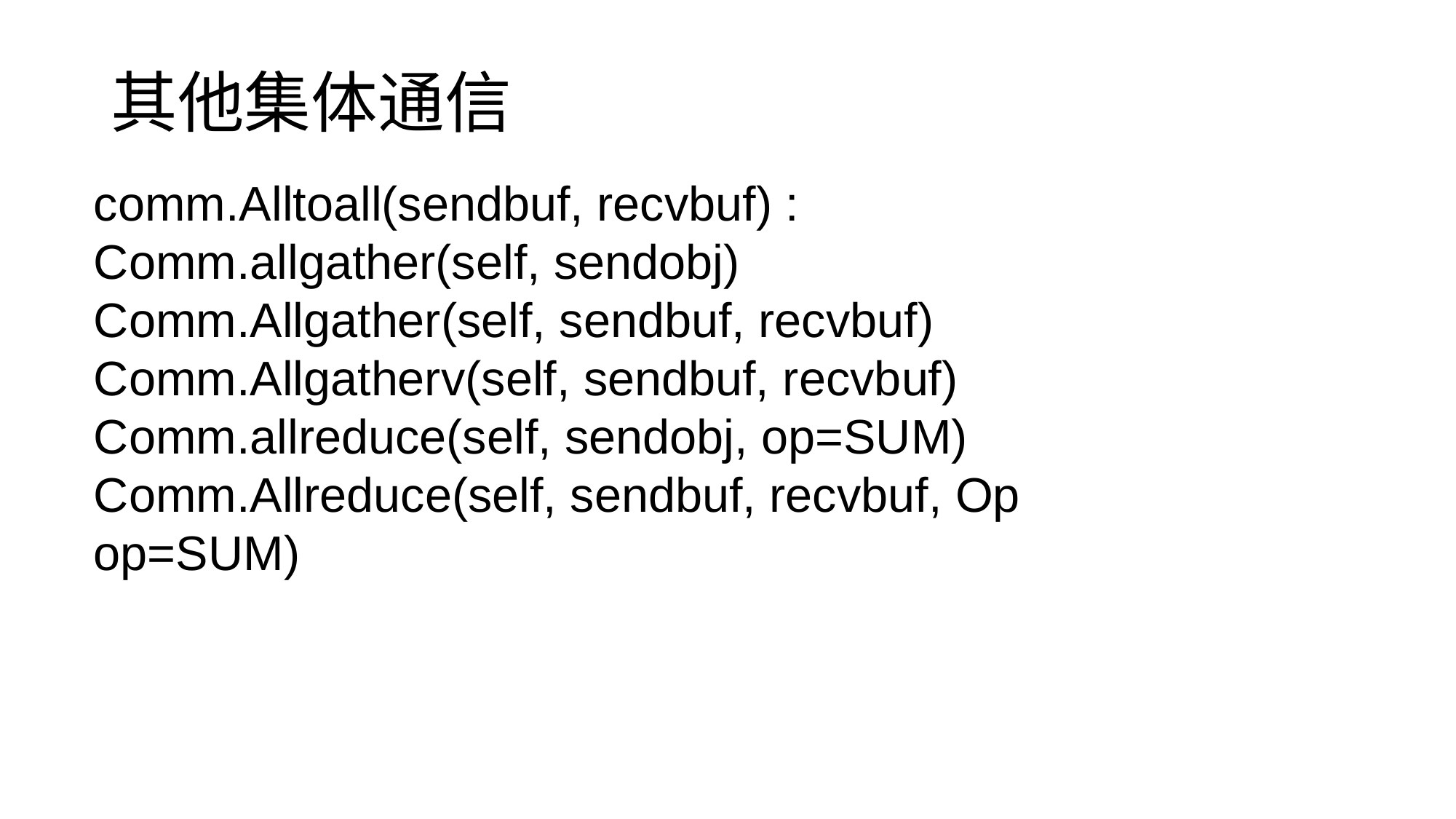

# 其他集体通信
comm.Alltoall(sendbuf, recvbuf) :
Comm.allgather(self, sendobj)
Comm.Allgather(self, sendbuf, recvbuf)
Comm.Allgatherv(self, sendbuf, recvbuf)
Comm.allreduce(self, sendobj, op=SUM)
Comm.Allreduce(self, sendbuf, recvbuf, Op op=SUM)